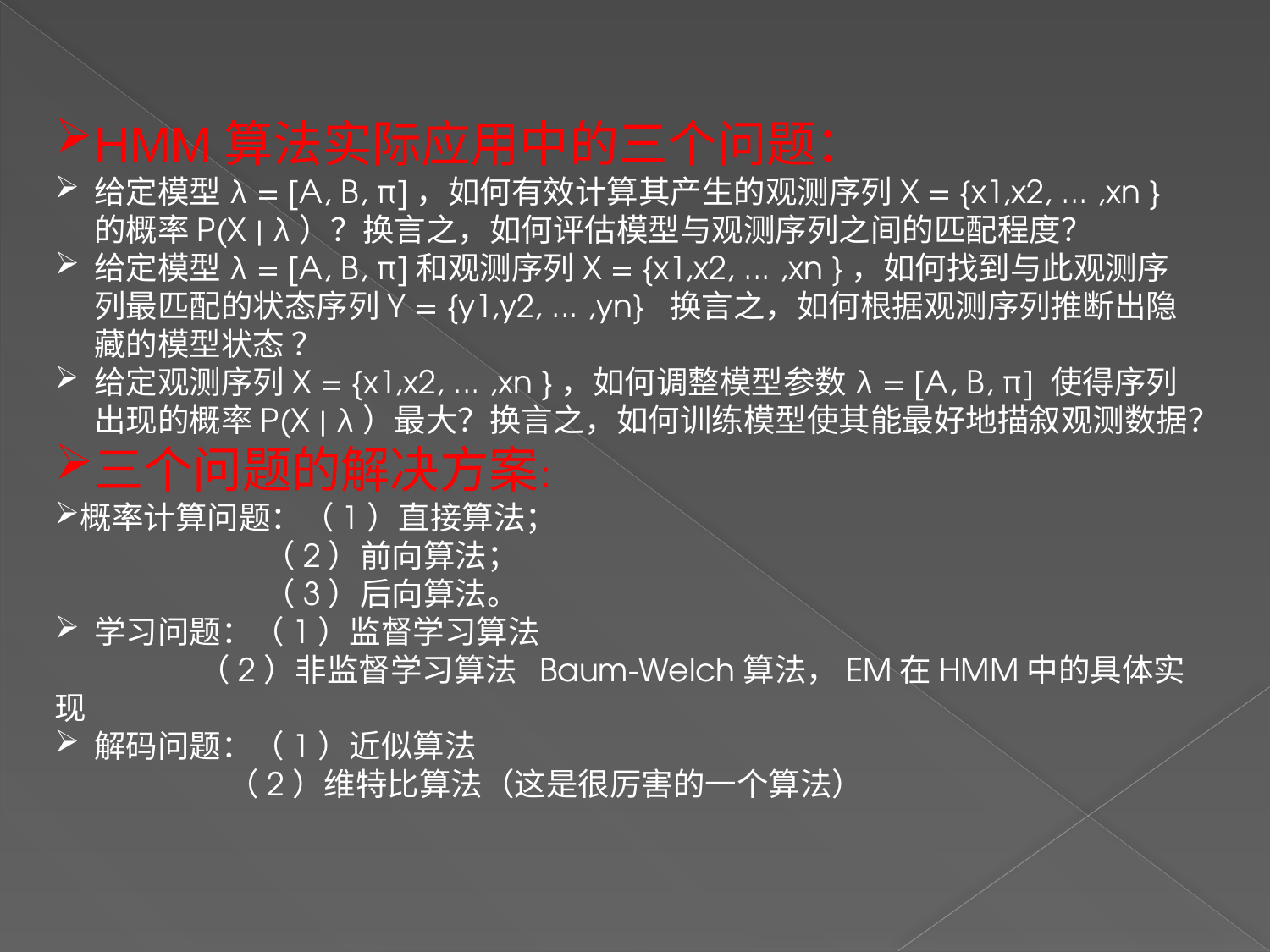

HMM算法实际应用中的三个问题：
给定模型λ = [A, B, π]，如何有效计算其产生的观测序列X = {x1,x2, ... ,xn }的概率P(X | λ）？换言之，如何评估模型与观测序列之间的匹配程度？
给定模型λ = [A, B, π]和观测序列X = {x1,x2, ... ,xn }，如何找到与此观测序列最匹配的状态序列Y = {y1,y2, ... ,yn}  换言之，如何根据观测序列推断出隐藏的模型状态 ？
给定观测序列X = {x1,x2, ... ,xn }，如何调整模型参数λ = [A, B, π] 使得序列出现的概率P(X | λ）最大？换言之，如何训练模型使其能最好地描叙观测数据？
三个问题的解决方案：
概率计算问题：（1）直接算法；
                            （2）前向算法；
                            （3）后向算法。
学习问题：（1）监督学习算法
                   （2）非监督学习算法  Baum-Welch算法，EM在HMM中的具体实现
解码问题：（1）近似算法
                       （2）维特比算法（这是很厉害的一个算法）